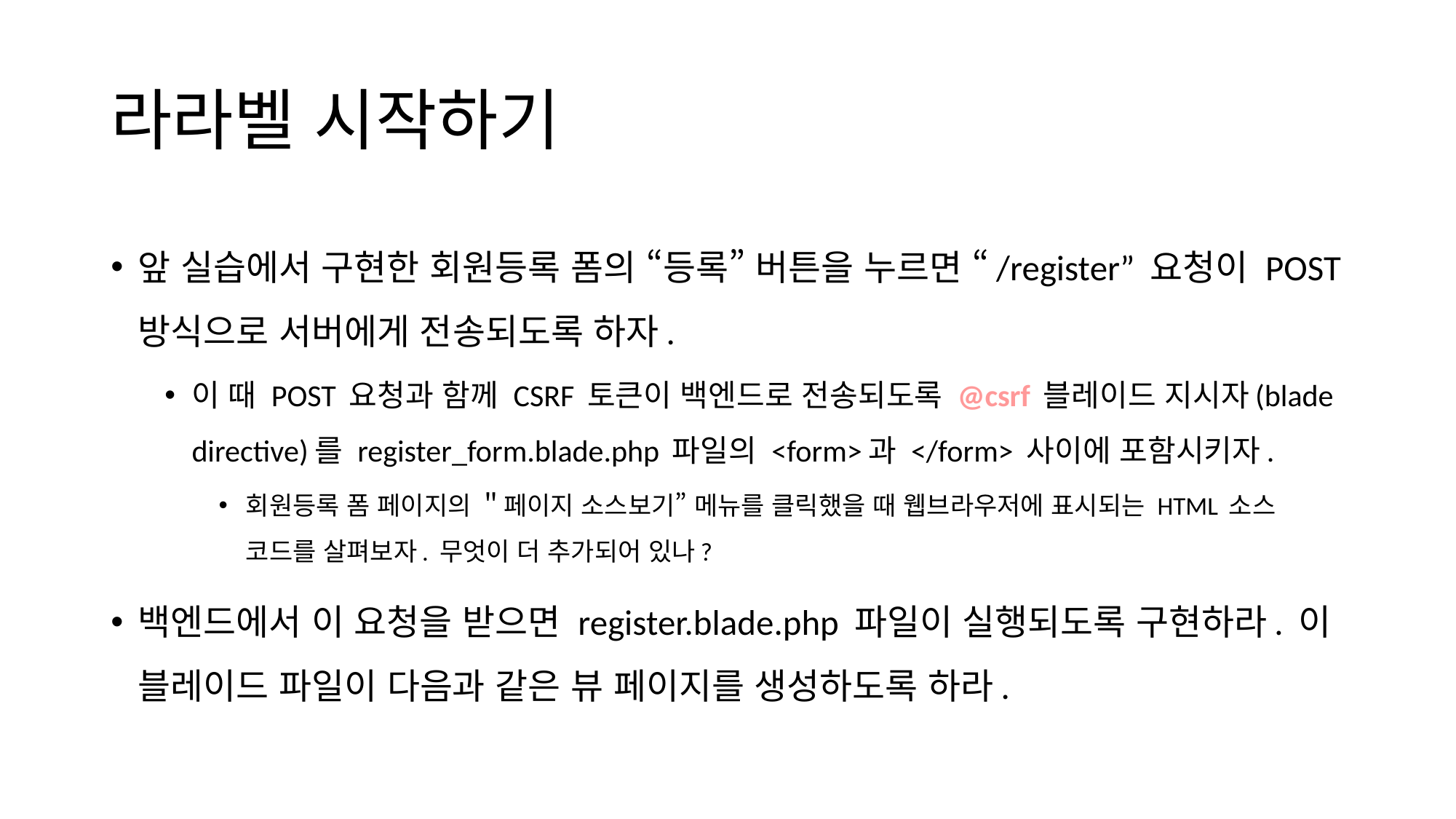

# 라라벨 시작하기
앞 실습에서 구현한 회원등록 폼의 “등록” 버튼을 누르면 “/register” 요청이 POST 방식으로 서버에게 전송되도록 하자.
이 때 POST 요청과 함께 CSRF 토큰이 백엔드로 전송되도록 @csrf 블레이드 지시자(blade directive)를 register_form.blade.php 파일의 <form>과 </form> 사이에 포함시키자.
회원등록 폼 페이지의 ＂페이지 소스보기” 메뉴를 클릭했을 때 웹브라우저에 표시되는 HTML 소스 코드를 살펴보자. 무엇이 더 추가되어 있나?
백엔드에서 이 요청을 받으면 register.blade.php 파일이 실행되도록 구현하라. 이 블레이드 파일이 다음과 같은 뷰 페이지를 생성하도록 하라.